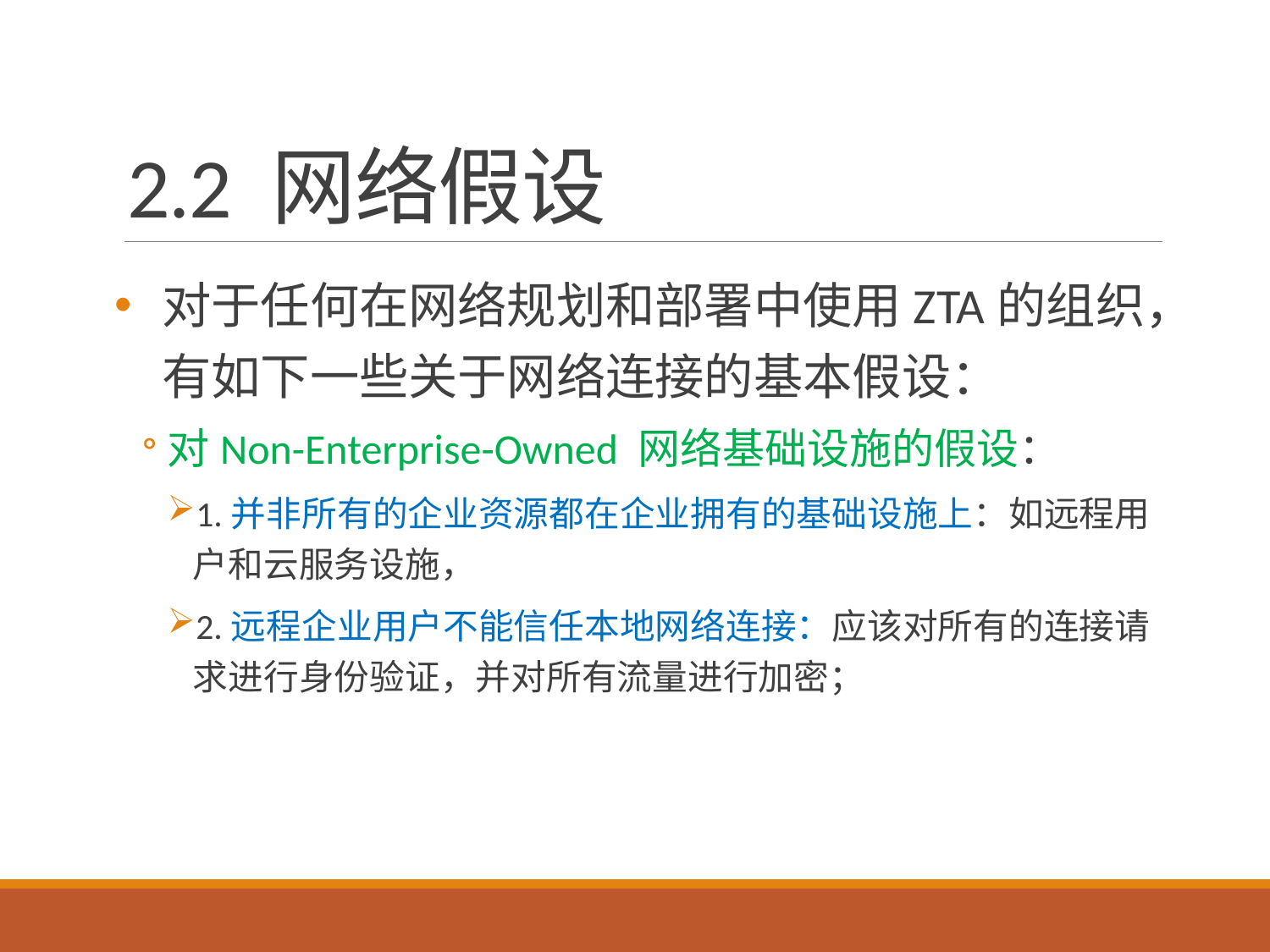

# 2.2 网络假设
对于任何在网络规划和部署中使用ZTA的组织，有如下一些关于网络连接的基本假设：
对Non-Enterprise-Owned 网络基础设施的假设：
1.并非所有的企业资源都在企业拥有的基础设施上：如远程用户和云服务设施，
2.远程企业用户不能信任本地网络连接：应该对所有的连接请求进行身份验证，并对所有流量进行加密；
62